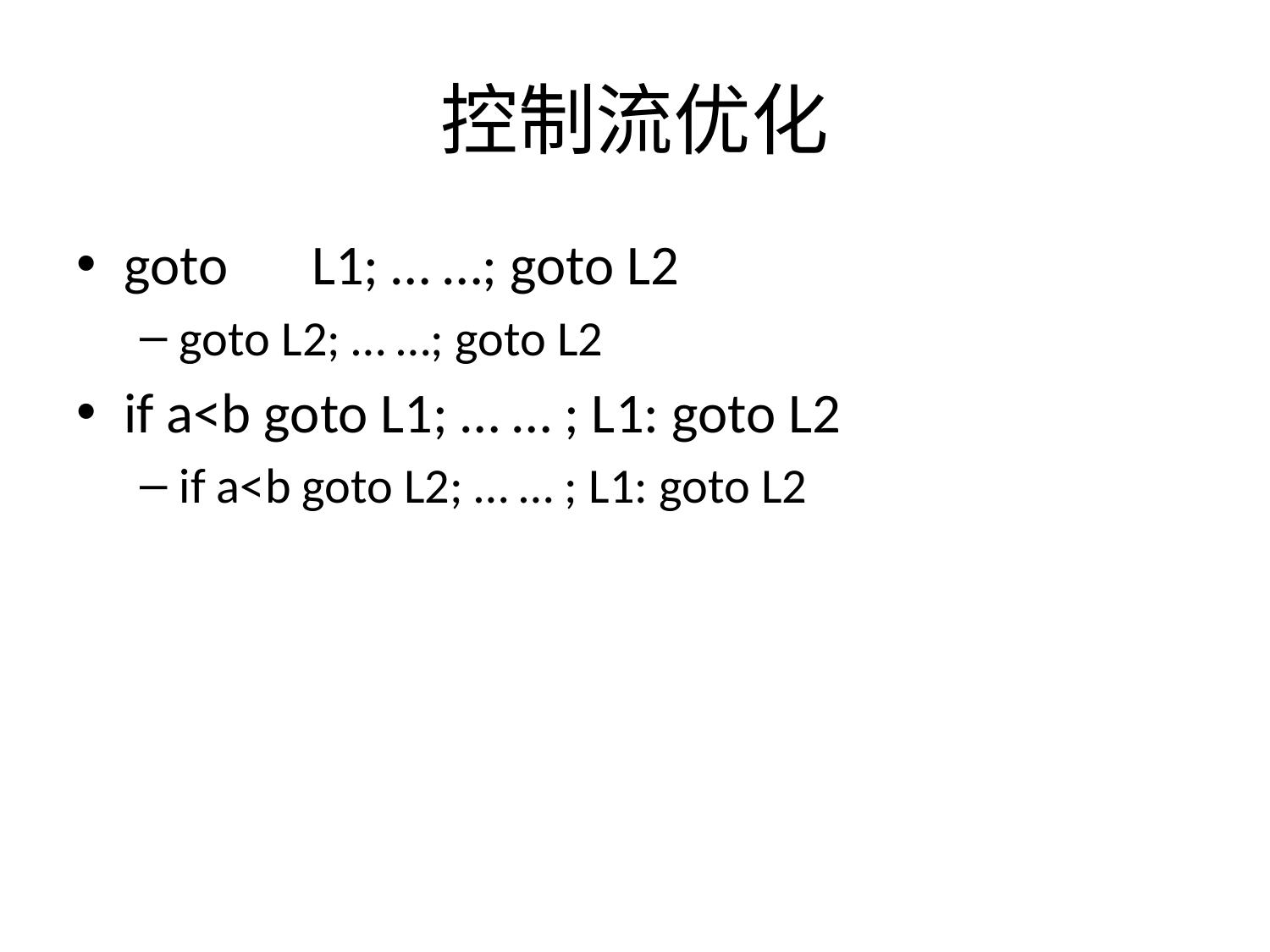

# 控制流优化
goto　L1; … …; goto L2
goto L2; … …; goto L2
if a<b goto L1; … … ; L1: goto L2
if a<b goto L2; … … ; L1: goto L2